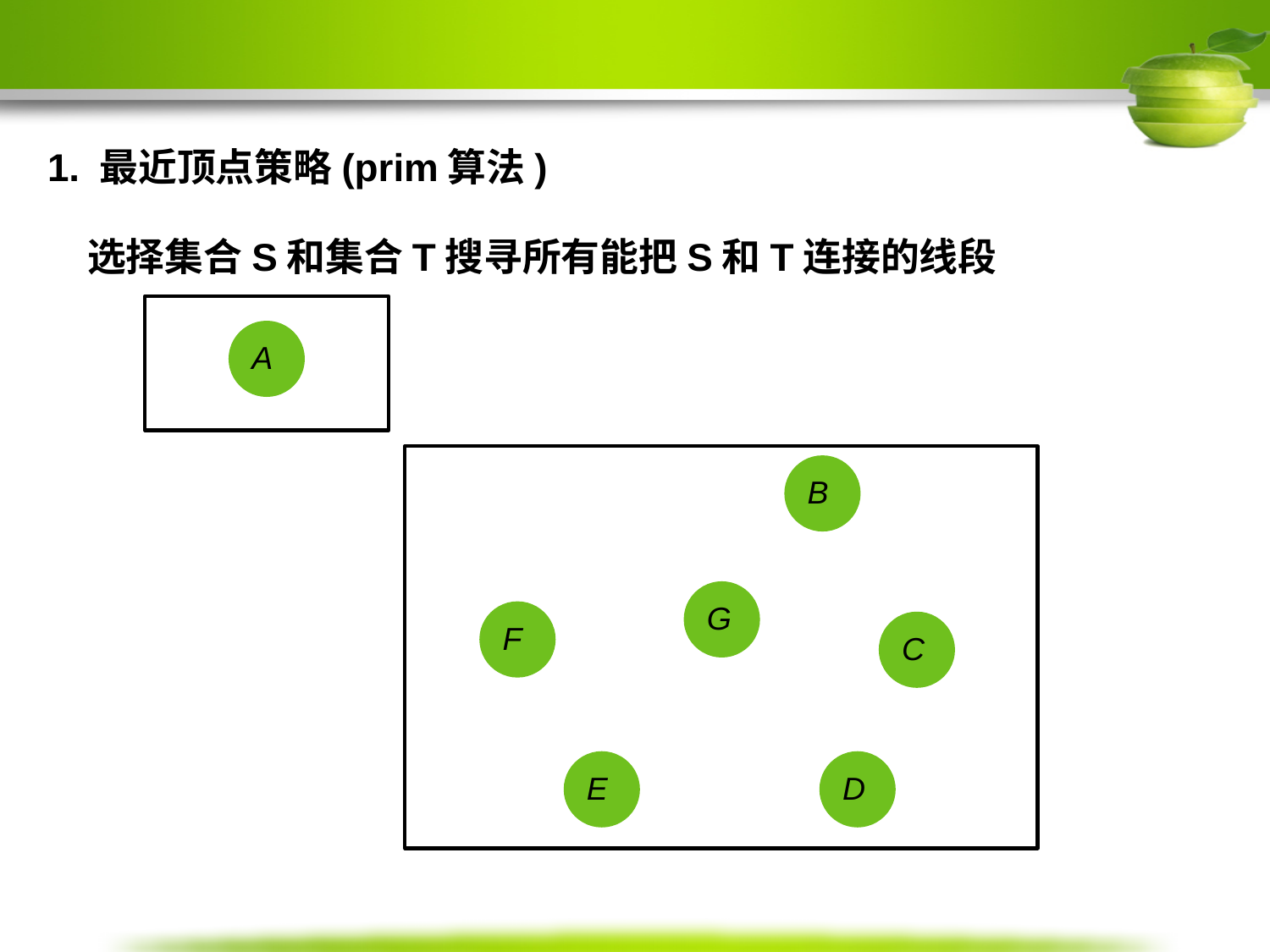

1. 最近顶点策略(prim算法)
选择集合S和集合T搜寻所有能把S和T连接的线段

A

B

G

F

C

E

D